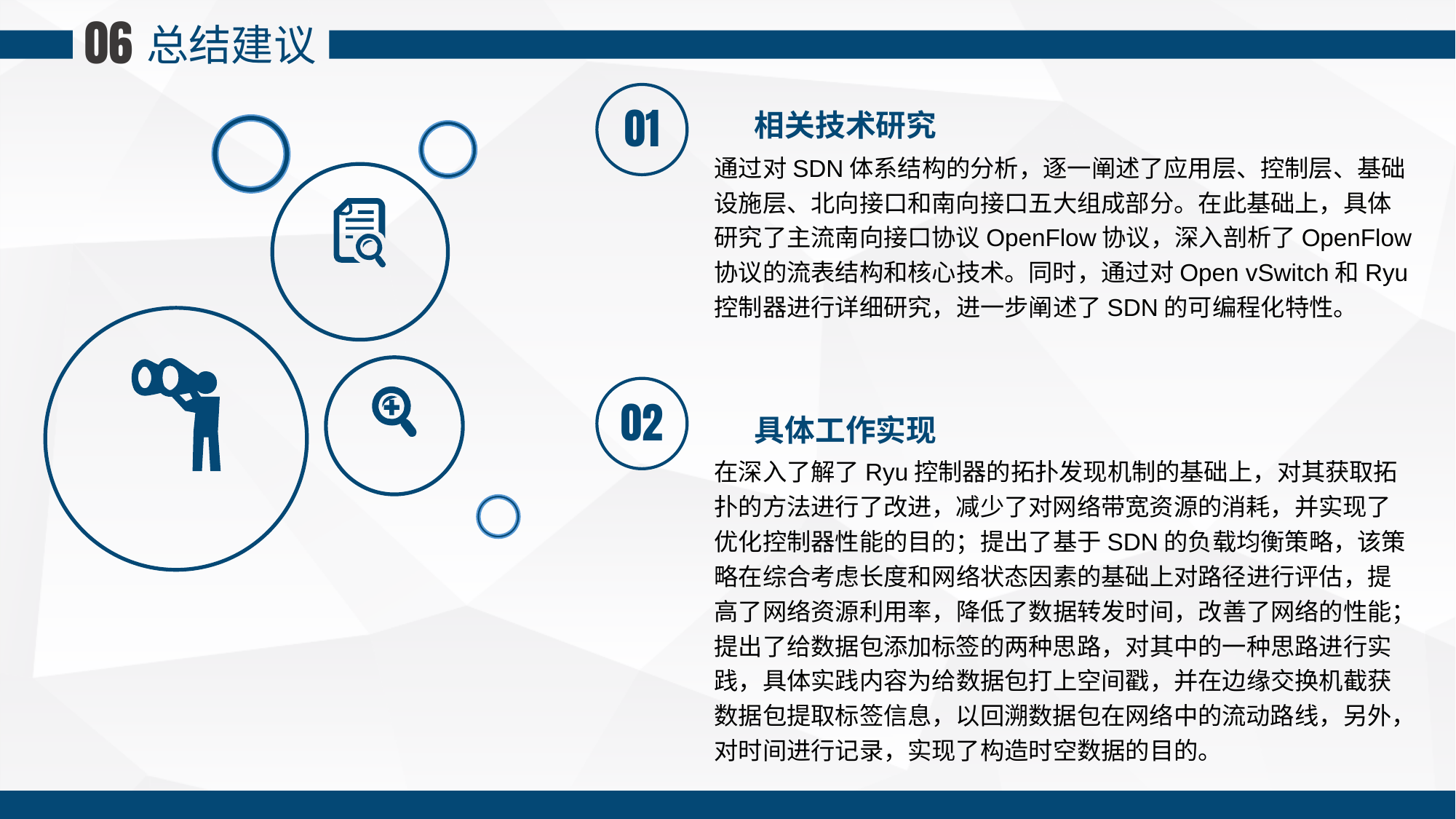

06
总结建议

01
相关技术研究
通过对SDN体系结构的分析，逐一阐述了应用层、控制层、基础设施层、北向接口和南向接口五大组成部分。在此基础上，具体研究了主流南向接口协议OpenFlow协议，深入剖析了OpenFlow协议的流表结构和核心技术。同时，通过对Open vSwitch和Ryu控制器进行详细研究，进一步阐述了SDN的可编程化特性。

02
具体工作实现
在深入了解了Ryu控制器的拓扑发现机制的基础上，对其获取拓扑的方法进行了改进，减少了对网络带宽资源的消耗，并实现了优化控制器性能的目的；提出了基于SDN的负载均衡策略，该策略在综合考虑长度和网络状态因素的基础上对路径进行评估，提高了网络资源利用率，降低了数据转发时间，改善了网络的性能；提出了给数据包添加标签的两种思路，对其中的一种思路进行实践，具体实践内容为给数据包打上空间戳，并在边缘交换机截获数据包提取标签信息，以回溯数据包在网络中的流动路线，另外，对时间进行记录，实现了构造时空数据的目的。